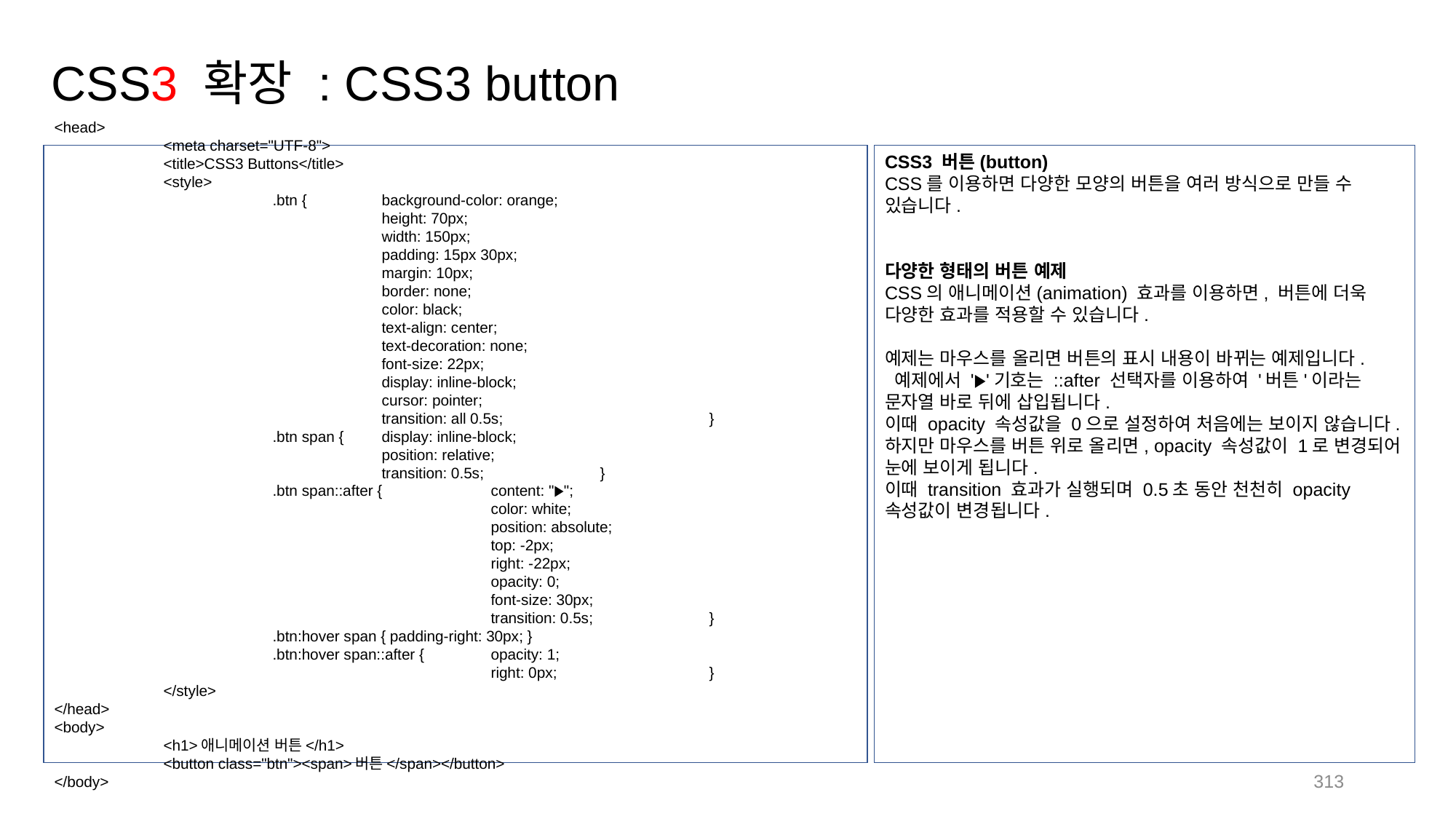

# CSS3 확장 : CSS3 button
<head>
	<meta charset="UTF-8">
	<title>CSS3 Buttons</title>
	<style>
		.btn {	background-color: orange;
			height: 70px;
			width: 150px;
			padding: 15px 30px;
			margin: 10px;
			border: none;
			color: black;
			text-align: center;
			text-decoration: none;
			font-size: 22px;
			display: inline-block;
			cursor: pointer;
			transition: all 0.5s;		}
		.btn span {	display: inline-block;
			position: relative;
			transition: 0.5s;		}
		.btn span::after {	content: "▶";
				color: white;
				position: absolute;
				top: -2px;
				right: -22px;
				opacity: 0;
				font-size: 30px;
				transition: 0.5s;		}
		.btn:hover span { padding-right: 30px; }
		.btn:hover span::after {	opacity: 1;
				right: 0px;		}
	</style>
</head>
<body>
	<h1>애니메이션 버튼</h1>
	<button class="btn"><span>버튼</span></button>
</body>
CSS3 버튼(button)
CSS를 이용하면 다양한 모양의 버튼을 여러 방식으로 만들 수 있습니다.

다양한 형태의 버튼 예제
CSS의 애니메이션(animation) 효과를 이용하면, 버튼에 더욱 다양한 효과를 적용할 수 있습니다.

예제는 마우스를 올리면 버튼의 표시 내용이 바뀌는 예제입니다.
 예제에서 '▶'기호는 ::after 선택자를 이용하여 '버튼'이라는 문자열 바로 뒤에 삽입됩니다.
이때 opacity 속성값을 0으로 설정하여 처음에는 보이지 않습니다.
하지만 마우스를 버튼 위로 올리면, opacity 속성값이 1로 변경되어 눈에 보이게 됩니다.
이때 transition 효과가 실행되며 0.5초 동안 천천히 opacity 속성값이 변경됩니다.

313